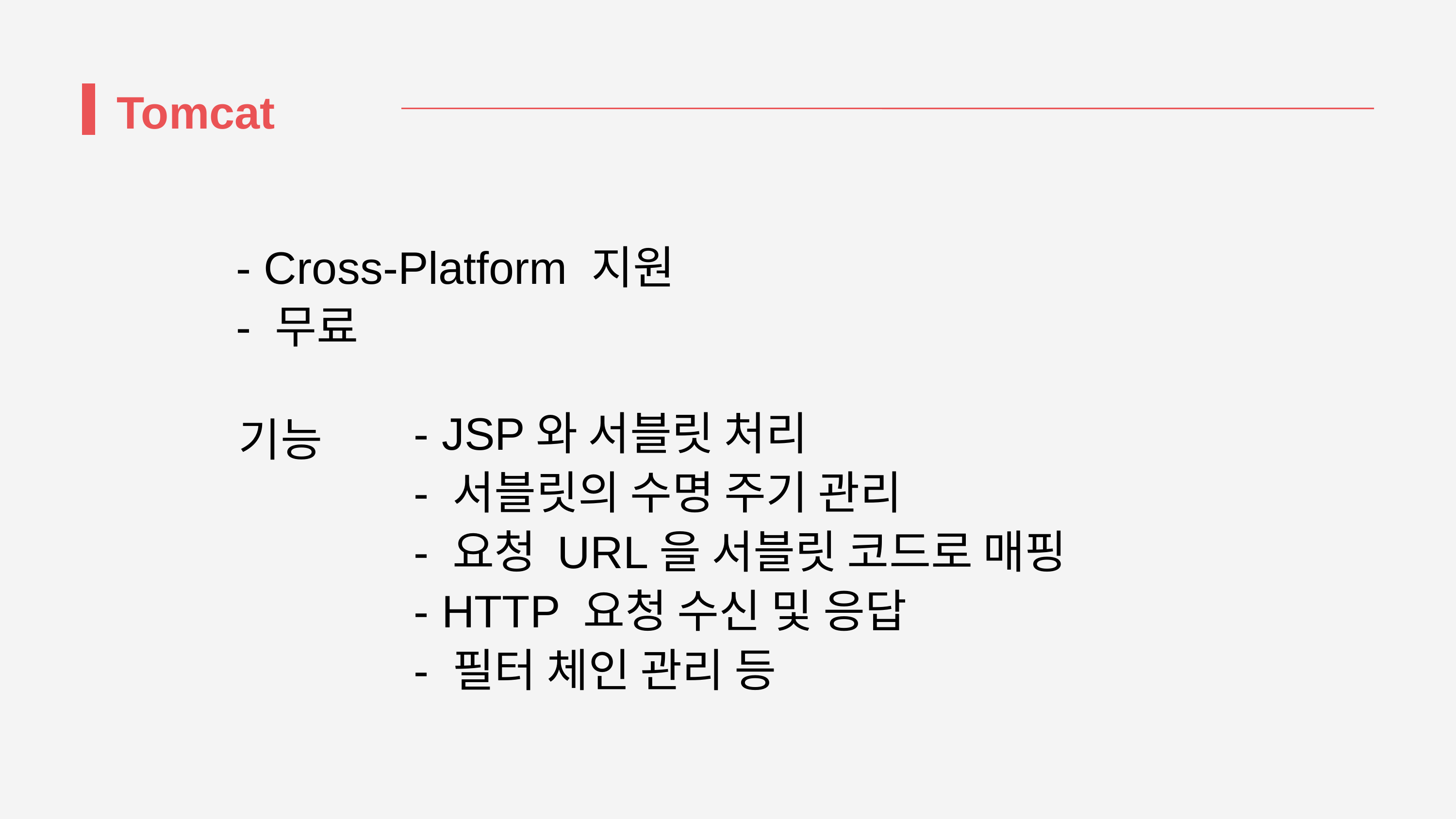

Tomcat

 - Cross-Platform 지원
 - 무료
 - JSP와 서블릿 처리
 - 서블릿의 수명 주기 관리
 - 요청 URL을 서블릿 코드로 매핑
 - HTTP 요청 수신 및 응답
 - 필터 체인 관리 등
기능